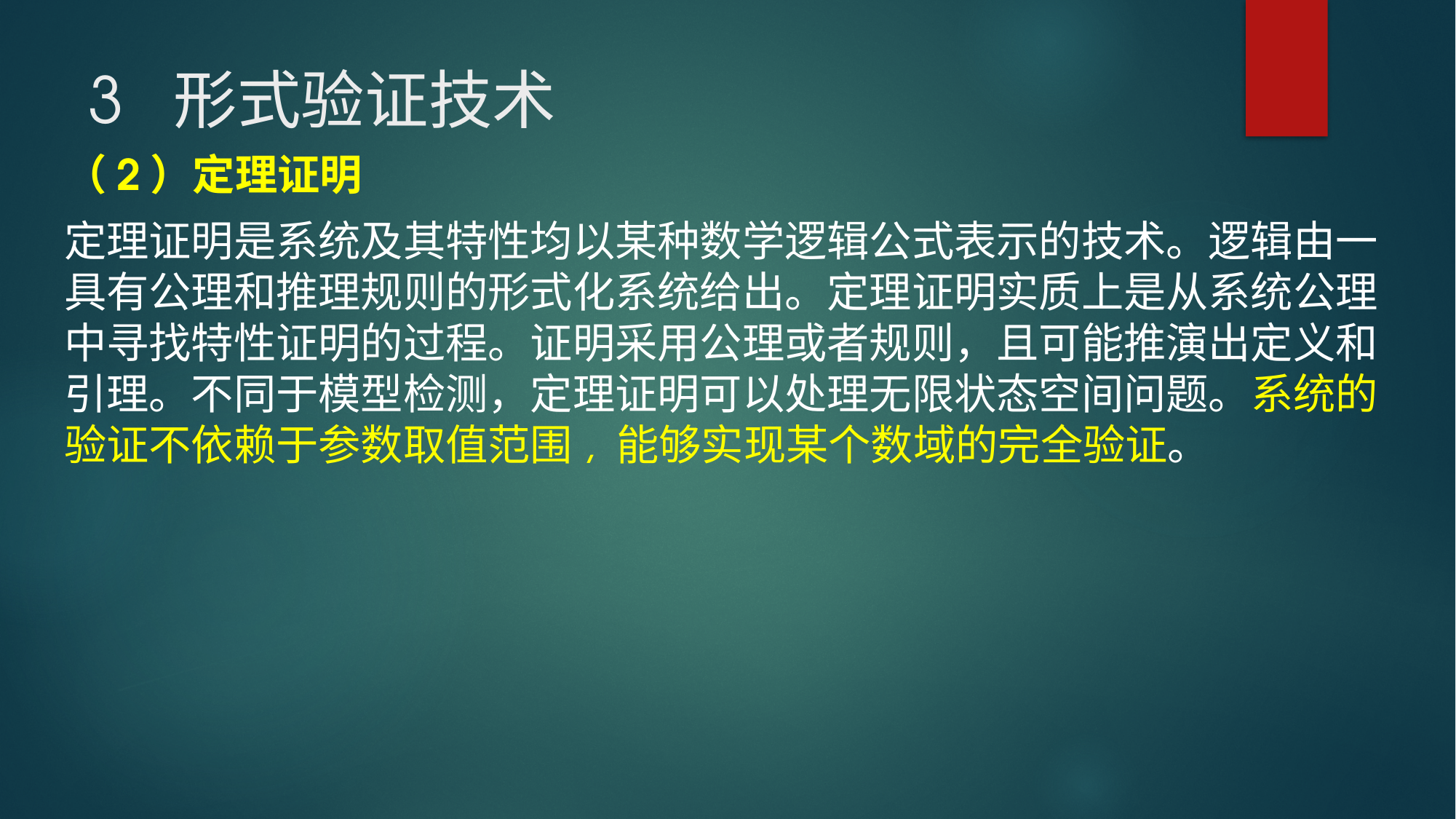

# 3  形式验证技术
（2）定理证明
定理证明是系统及其特性均以某种数学逻辑公式表示的技术。逻辑由一具有公理和推理规则的形式化系统给出。定理证明实质上是从系统公理中寻找特性证明的过程。证明采用公理或者规则，且可能推演出定义和引理。不同于模型检测，定理证明可以处理无限状态空间问题。系统的验证不依赖于参数取值范围, 能够实现某个数域的完全验证。